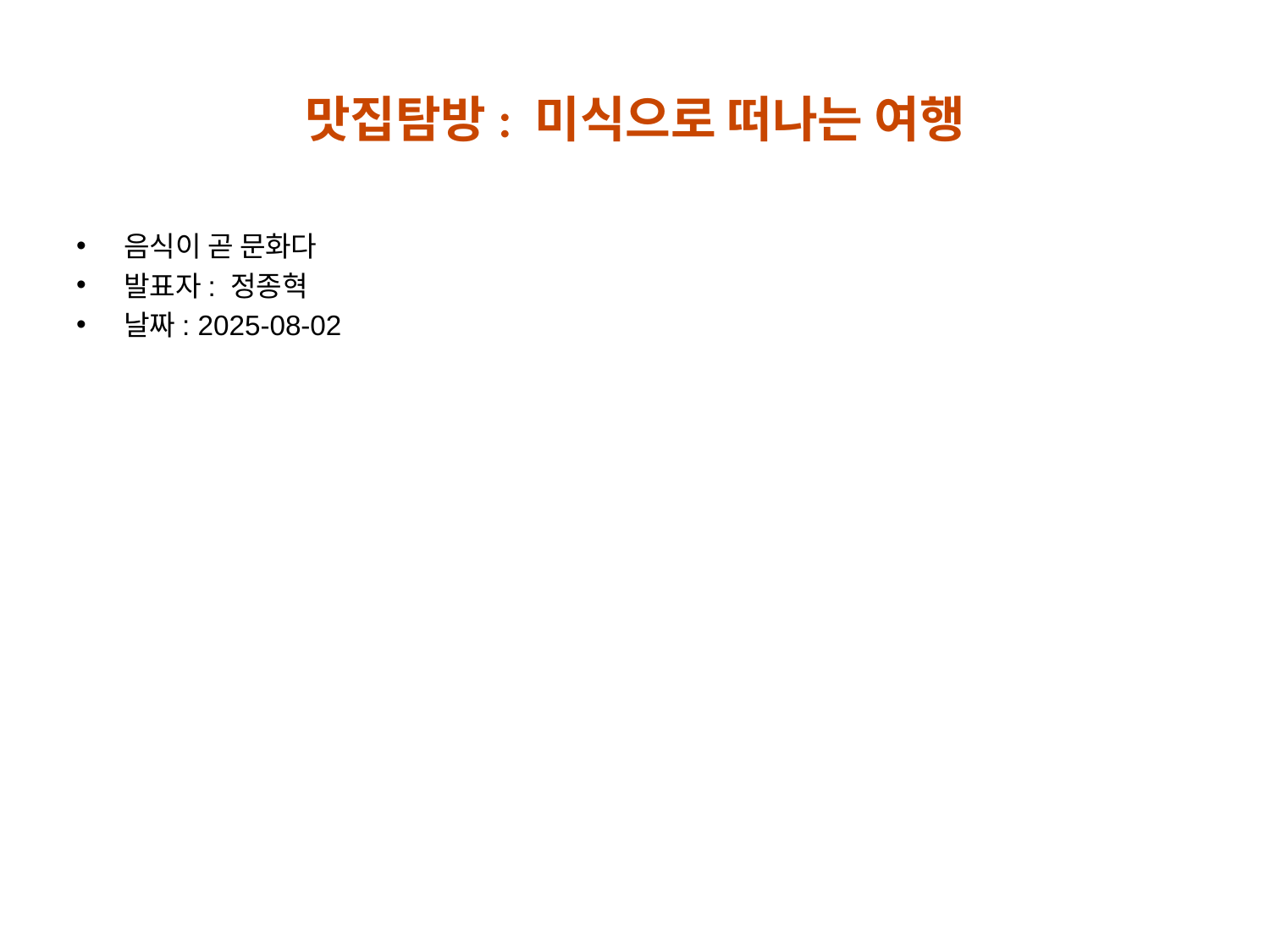

# 맛집탐방: 미식으로 떠나는 여행
음식이 곧 문화다
발표자: 정종혁
날짜: 2025-08-02